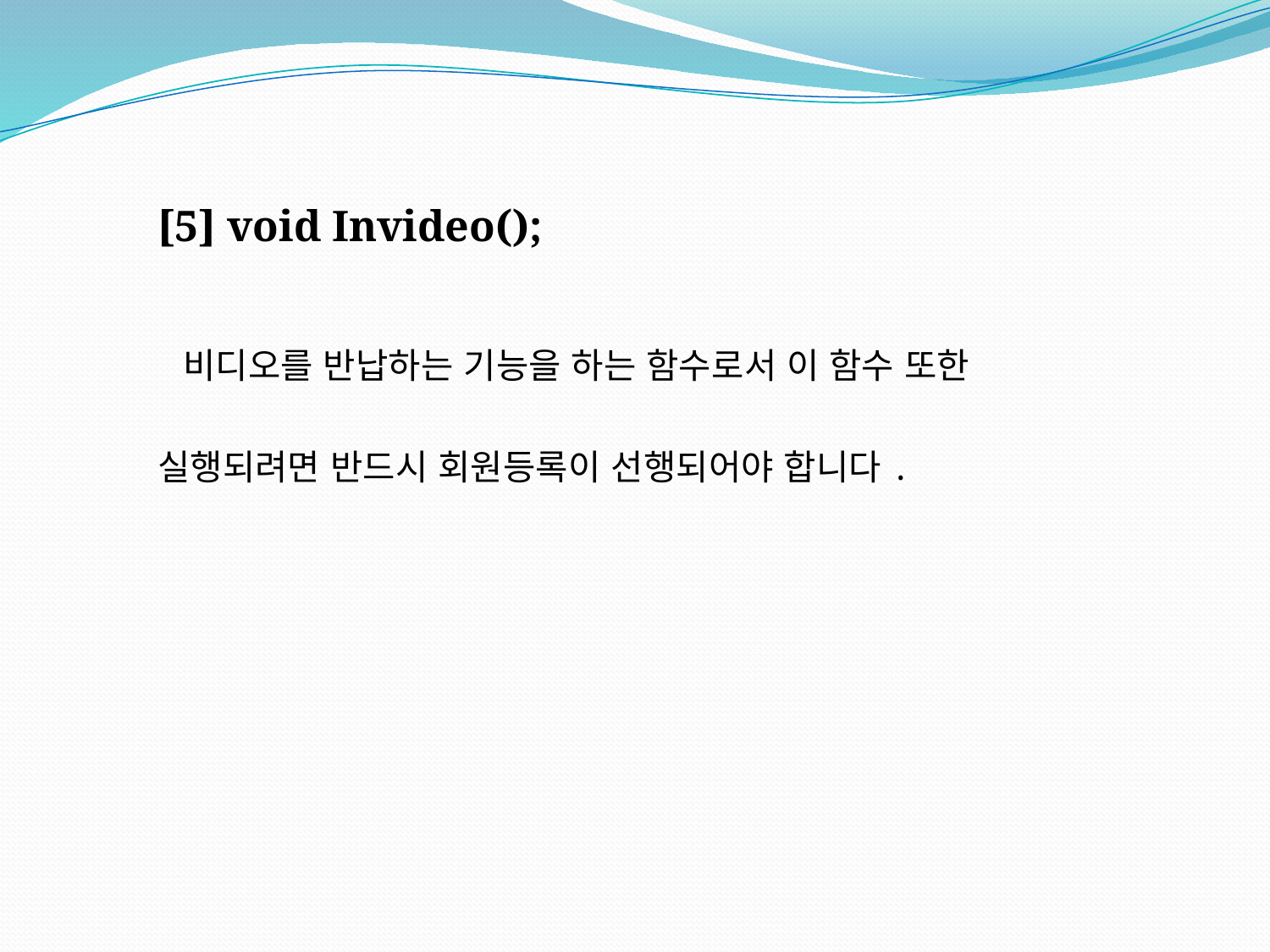

[5] void Invideo();

 비디오를 반납하는 기능을 하는 함수로서 이 함수 또한

실행되려면 반드시 회원등록이 선행되어야 합니다.